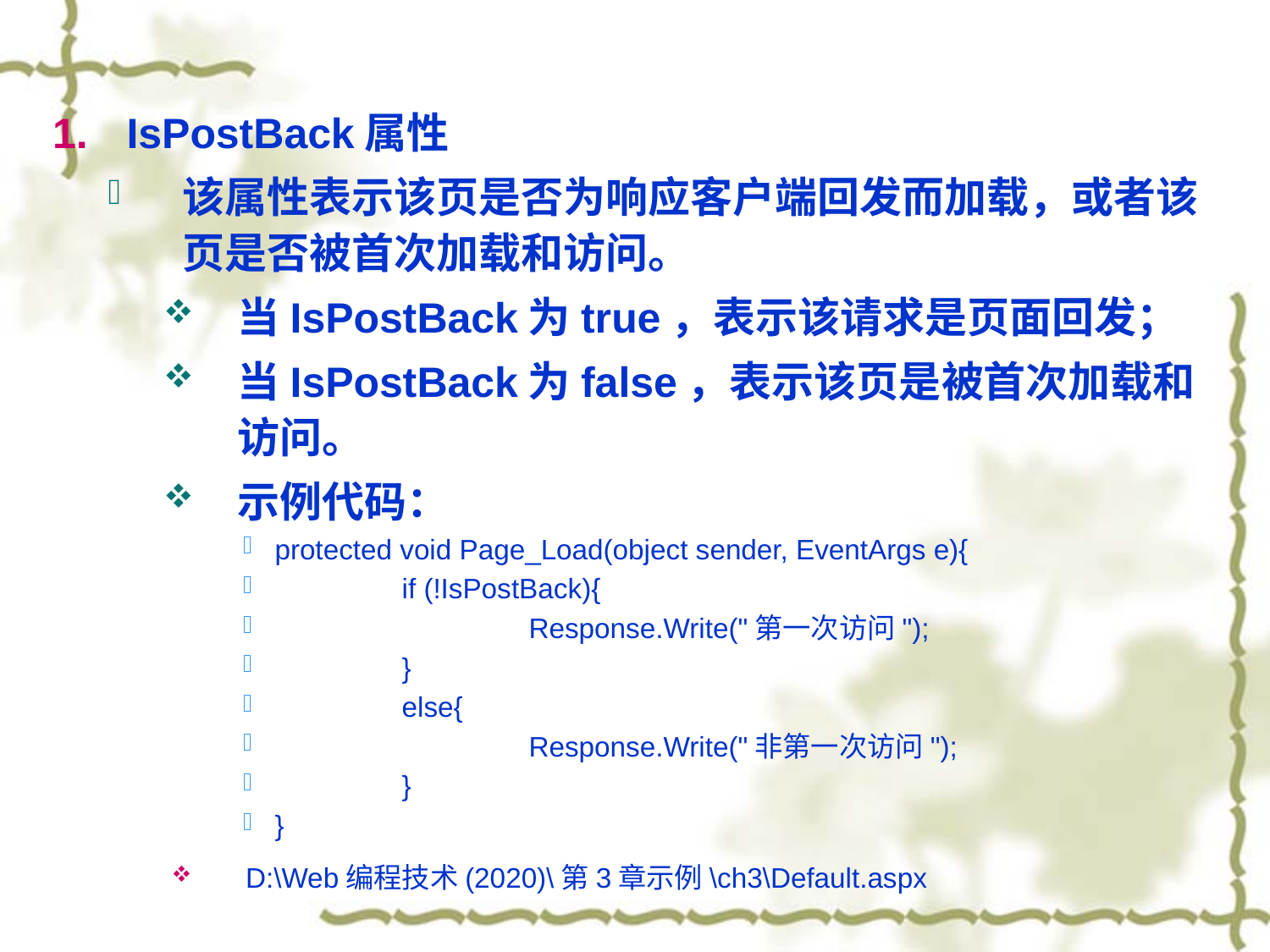

IsPostBack属性
该属性表示该页是否为响应客户端回发而加载，或者该页是否被首次加载和访问。
当IsPostBack为true，表示该请求是页面回发；
当IsPostBack为false，表示该页是被首次加载和访问。
示例代码：
protected void Page_Load(object sender, EventArgs e){
	if (!IsPostBack){
		Response.Write("第一次访问");
	}
	else{
		Response.Write("非第一次访问");
	}
}
D:\Web编程技术(2020)\第3章示例\ch3\Default.aspx